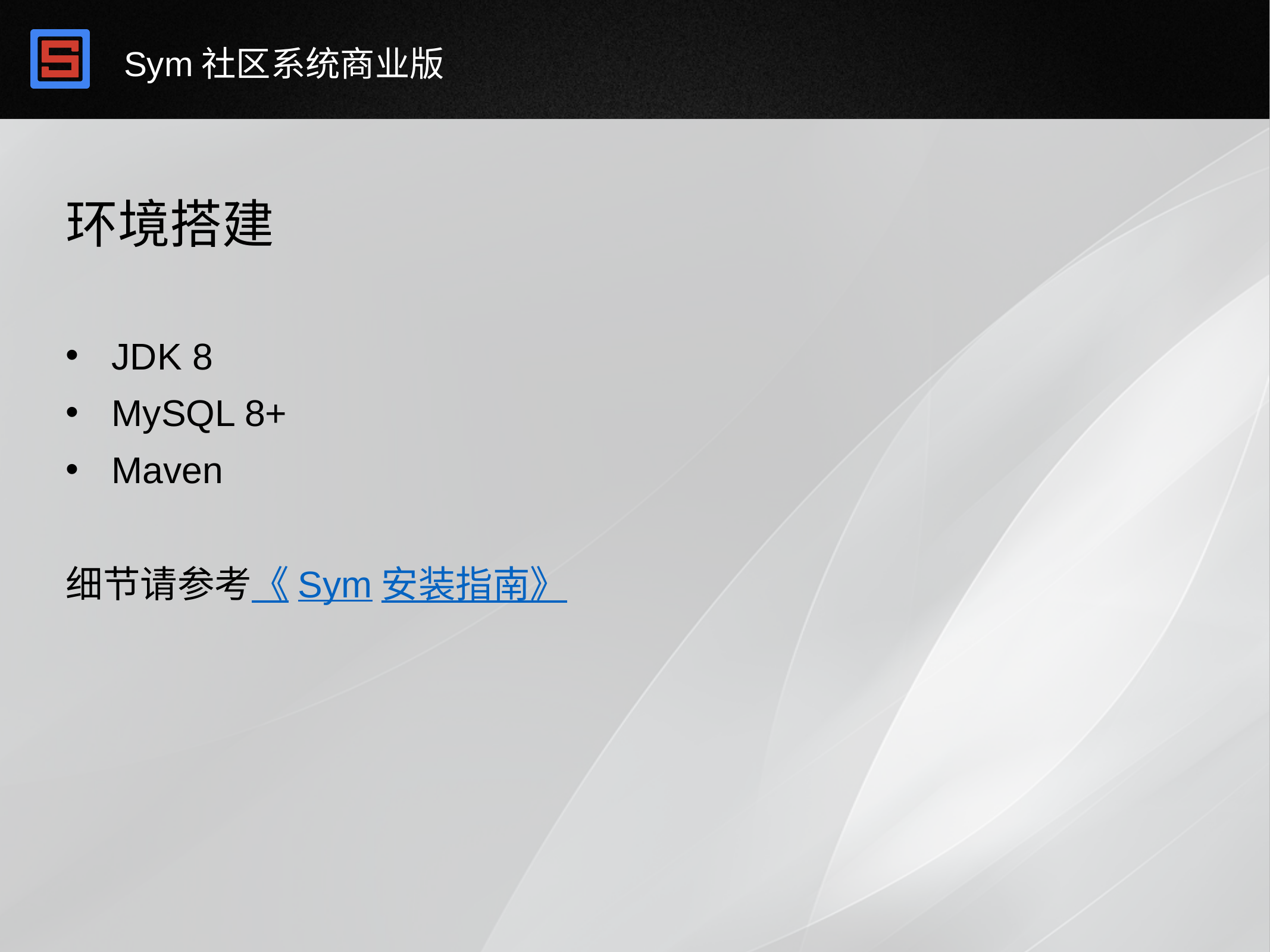

# 环境搭建
JDK 8
MySQL 8+
Maven

细节请参考《Sym安装指南》